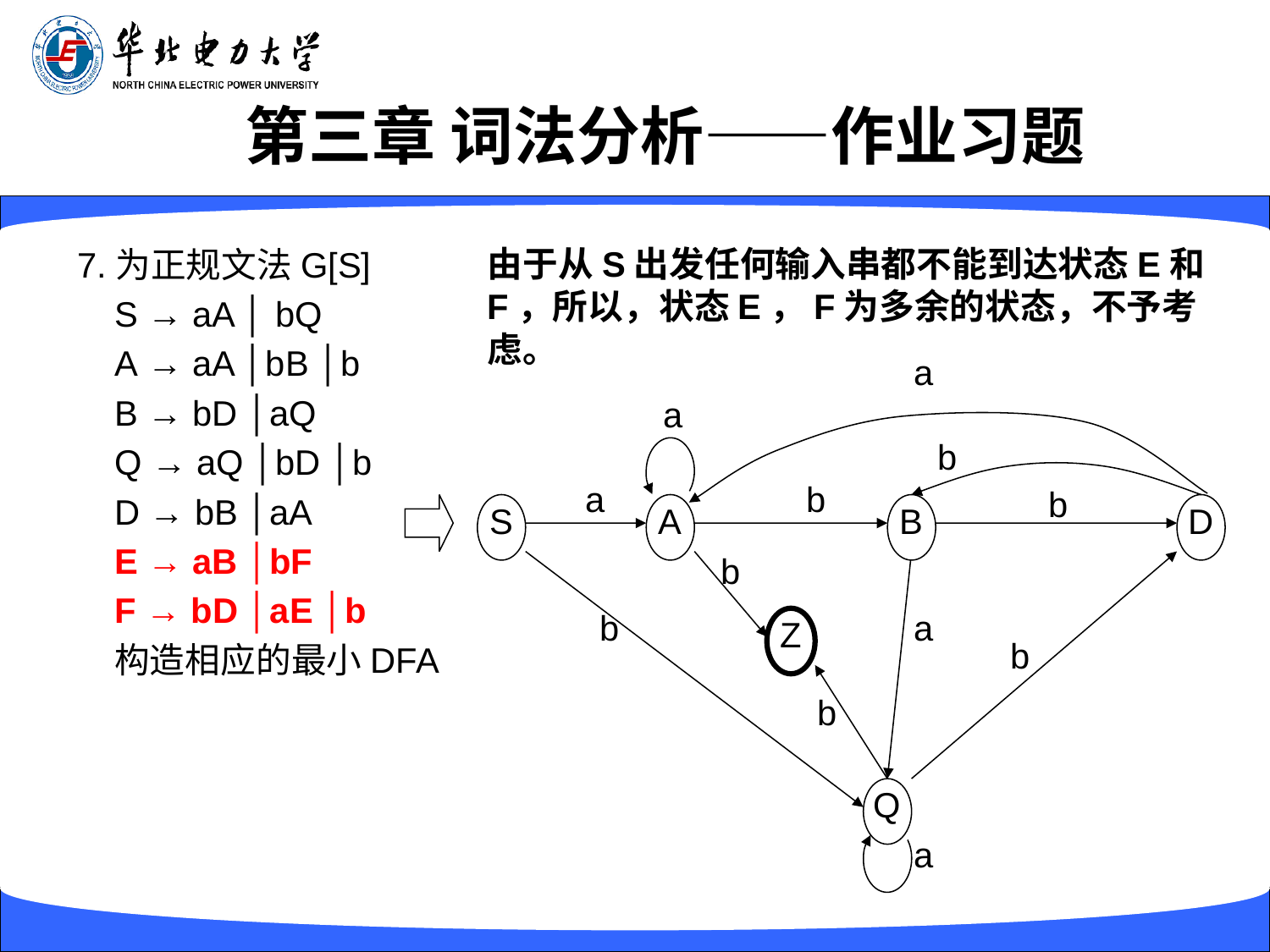

# 第三章 词法分析——作业习题
7.为正规文法G[S]
S → aA │ bQ
A → aA │bB │b
B → bD │aQ
Q → aQ │bD │b
D → bB │aA
E → aB │bF
F → bD │aE │b
构造相应的最小DFA
由于从S出发任何输入串都不能到达状态E和F，所以，状态E，F为多余的状态，不予考虑。
a
a

b

b
a
b

S
A
B
D

b

b
Z
a
b

b
Q

a